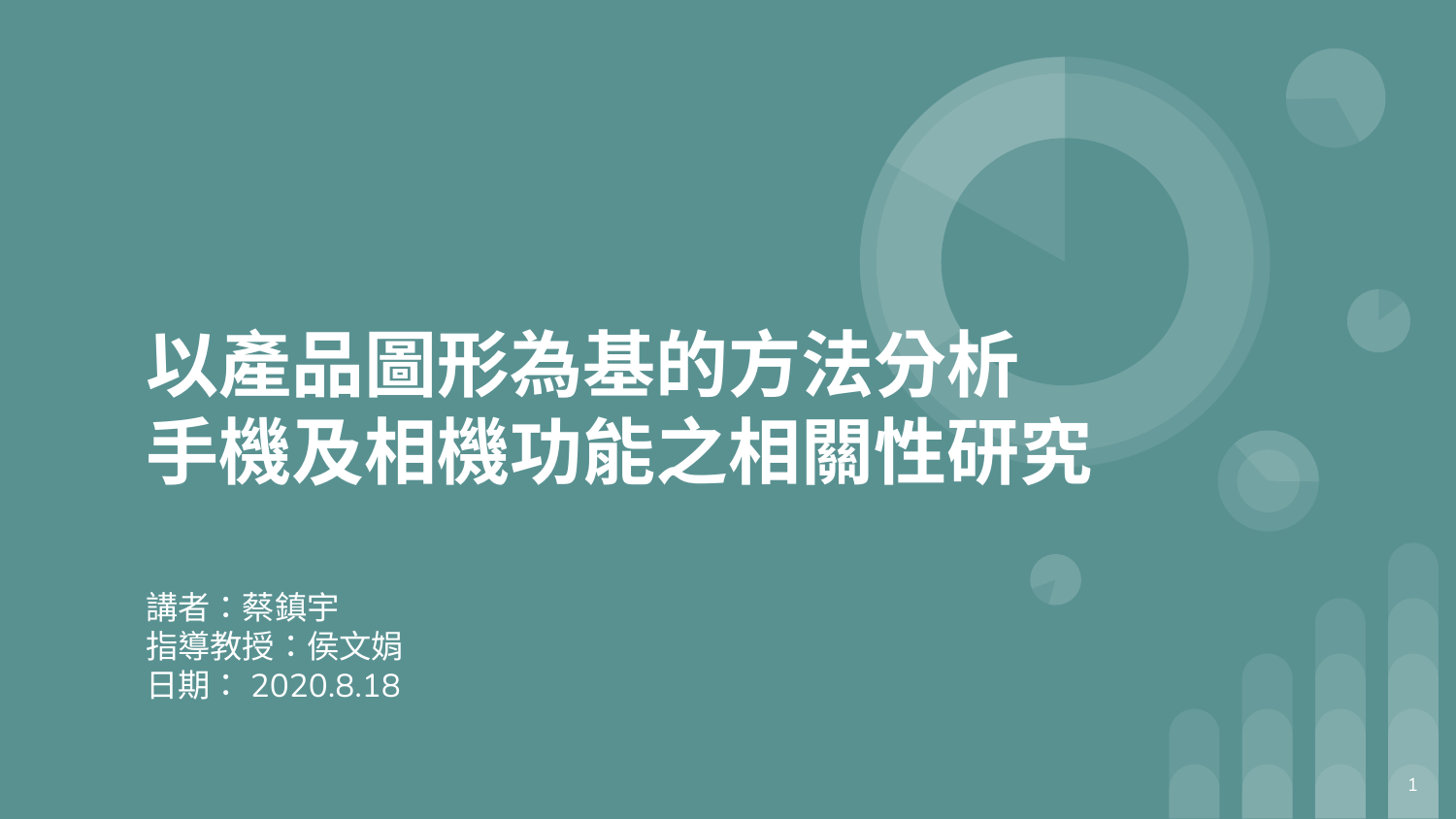

# 以產品圖形為基的方法分析
手機及相機功能之相關性研究
講者：蔡鎮宇
指導教授：侯文娟
日期：2020.8.18
1